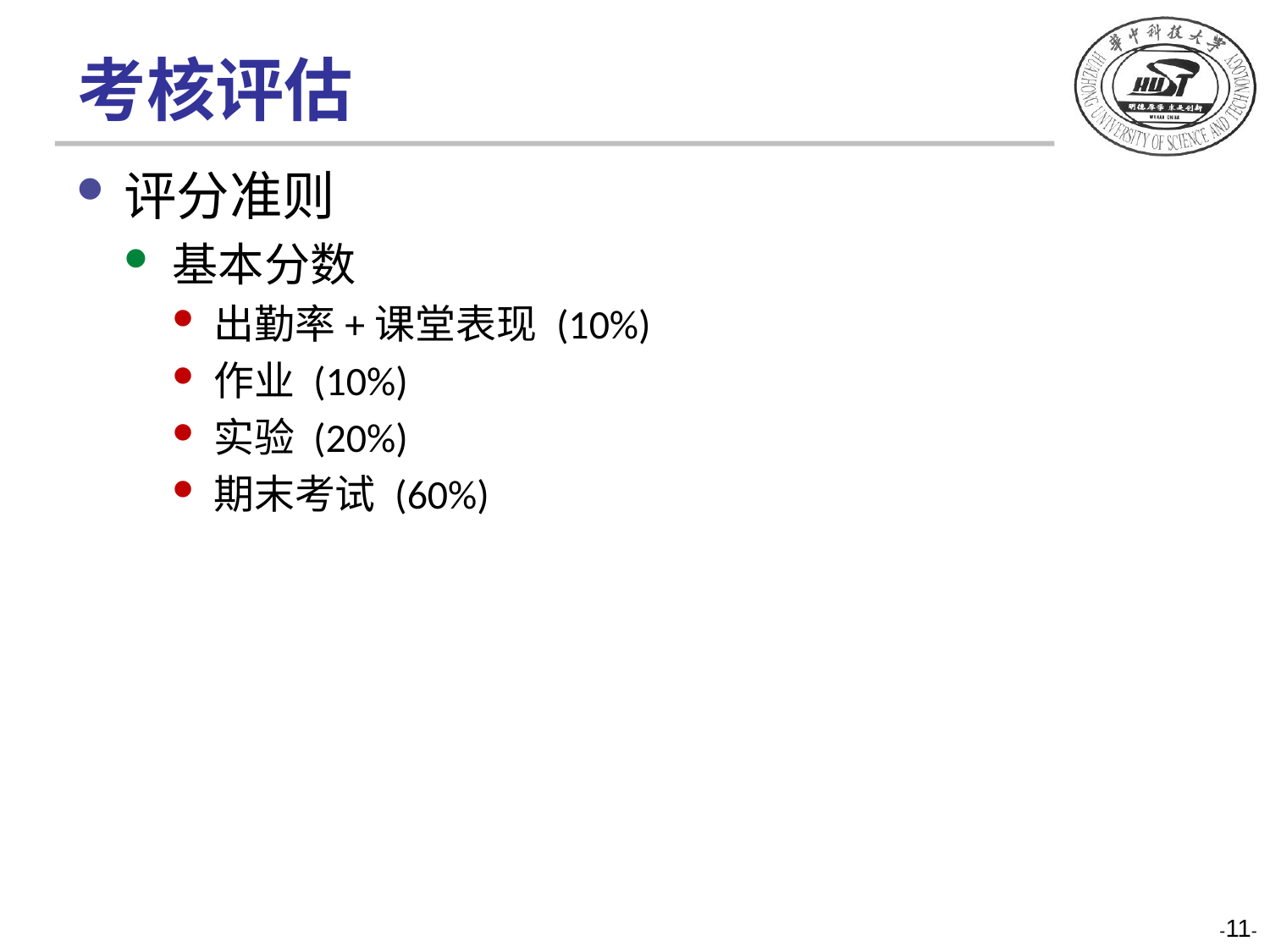

# 考核评估
评分准则
基本分数
出勤率+课堂表现 (10%)
作业 (10%)
实验 (20%)
期末考试 (60%)

-11-